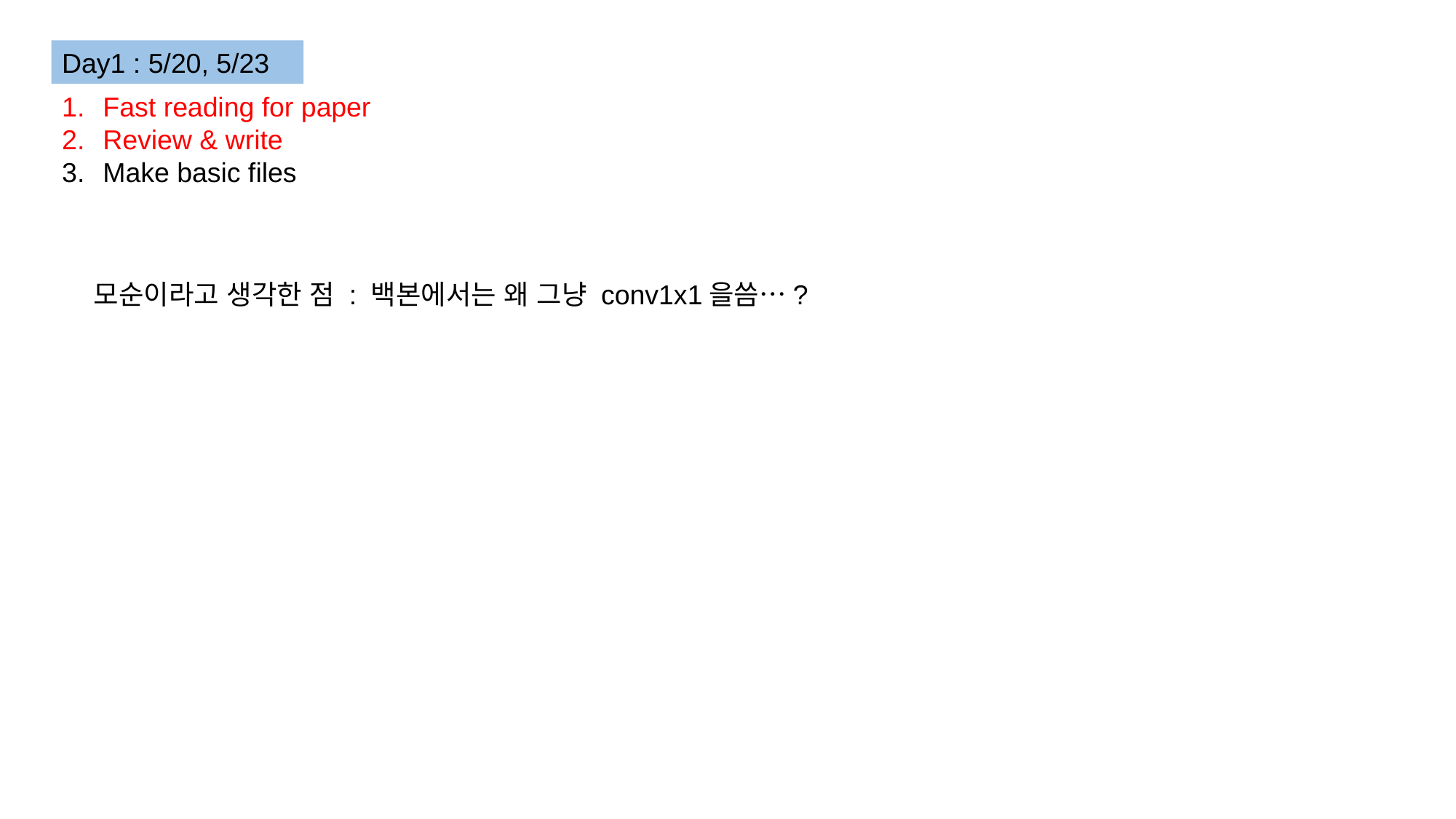

Day1 : 5/20, 5/23
Fast reading for paper
Review & write
Make basic files
모순이라고 생각한 점 : 백본에서는 왜 그냥 conv1x1을씀…?